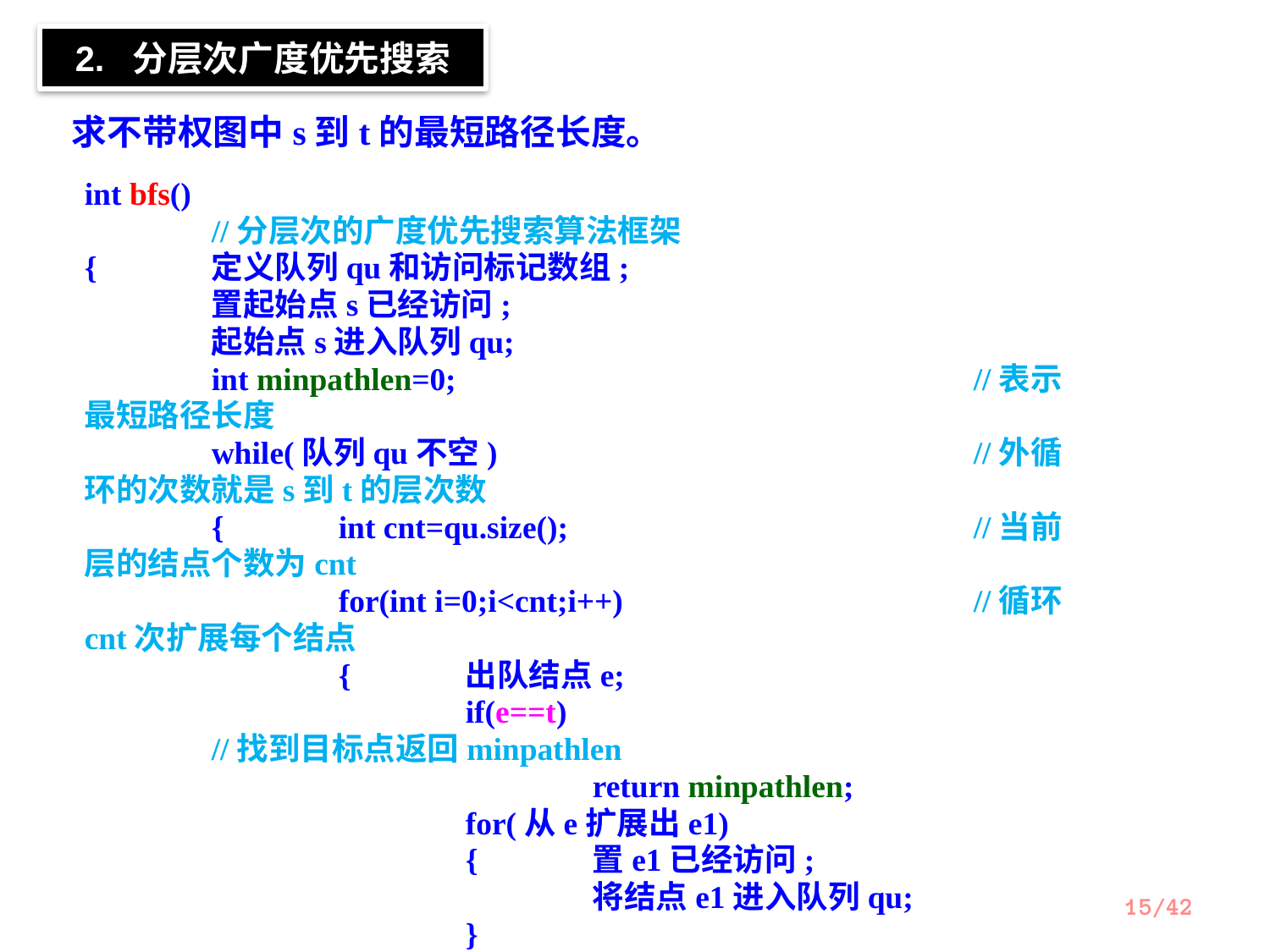

2.  分层次广度优先搜索
求不带权图中s到t的最短路径长度。
int bfs()								//分层次的广度优先搜索算法框架
{	定义队列qu和访问标记数组;
	置起始点s已经访问;
	起始点s进入队列qu;
	int minpathlen=0;					//表示最短路径长度
	while(队列qu不空)				//外循环的次数就是s到t的层次数
	{	int cnt=qu.size();				//当前层的结点个数为cnt
		for(int i=0;i<cnt;i++)			//循环cnt次扩展每个结点
		{	出队结点e;
			if(e==t)					//找到目标点返回minpathlen
				return minpathlen;
			for(从e扩展出e1)
			{	置e1已经访问;
				将结点e1进入队列qu;
			}
		}
		minpathlen++;
	}
	return -1;							//表示没有找到t
}
15/42